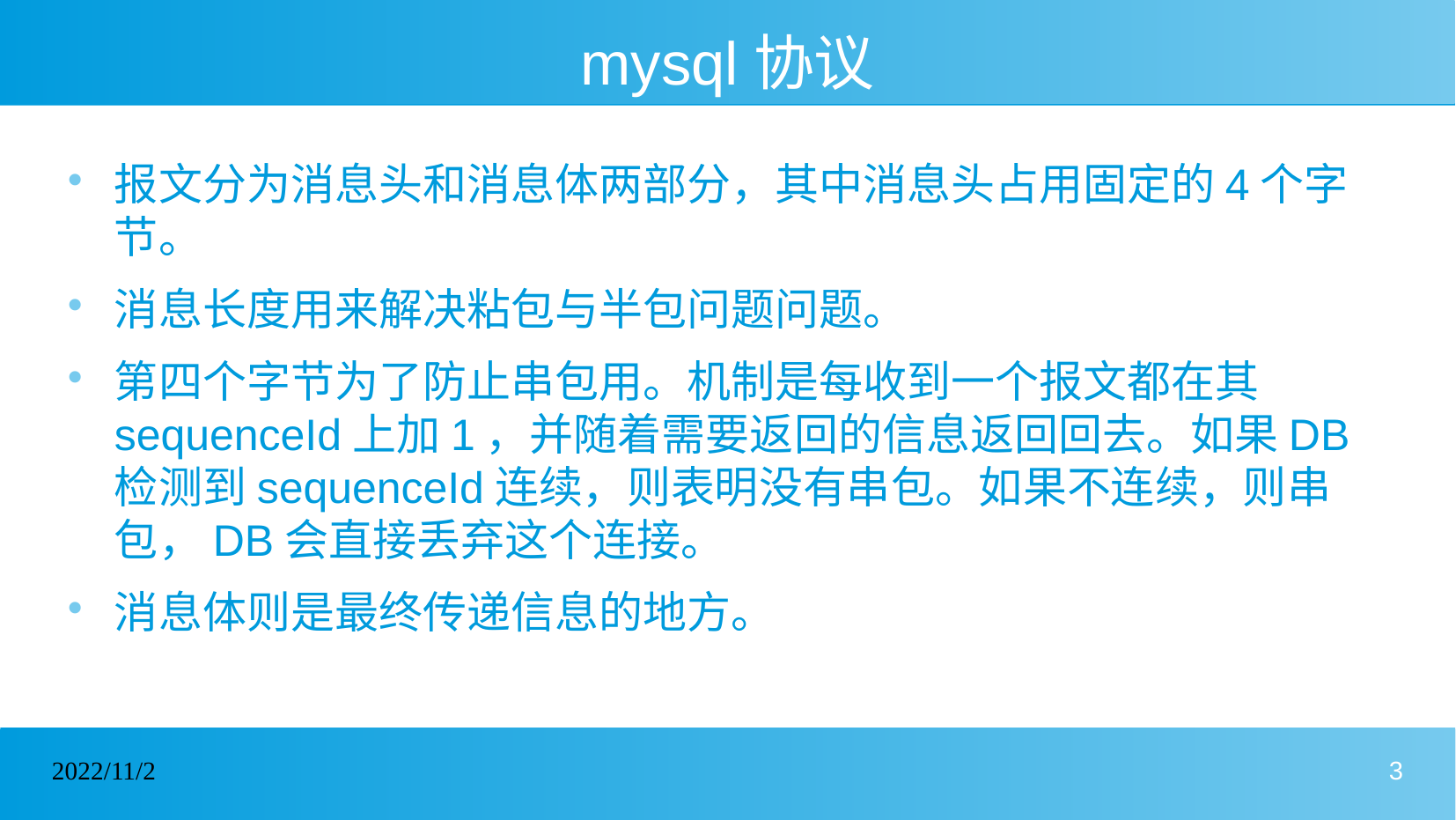

# mysql协议
报文分为消息头和消息体两部分，其中消息头占用固定的4个字节。
消息长度用来解决粘包与半包问题问题。
第四个字节为了防止串包用。机制是每收到一个报文都在其sequenceId上加1，并随着需要返回的信息返回回去。如果DB检测到sequenceId连续，则表明没有串包。如果不连续，则串包，DB会直接丢弃这个连接。
消息体则是最终传递信息的地方。

2022/11/2
3